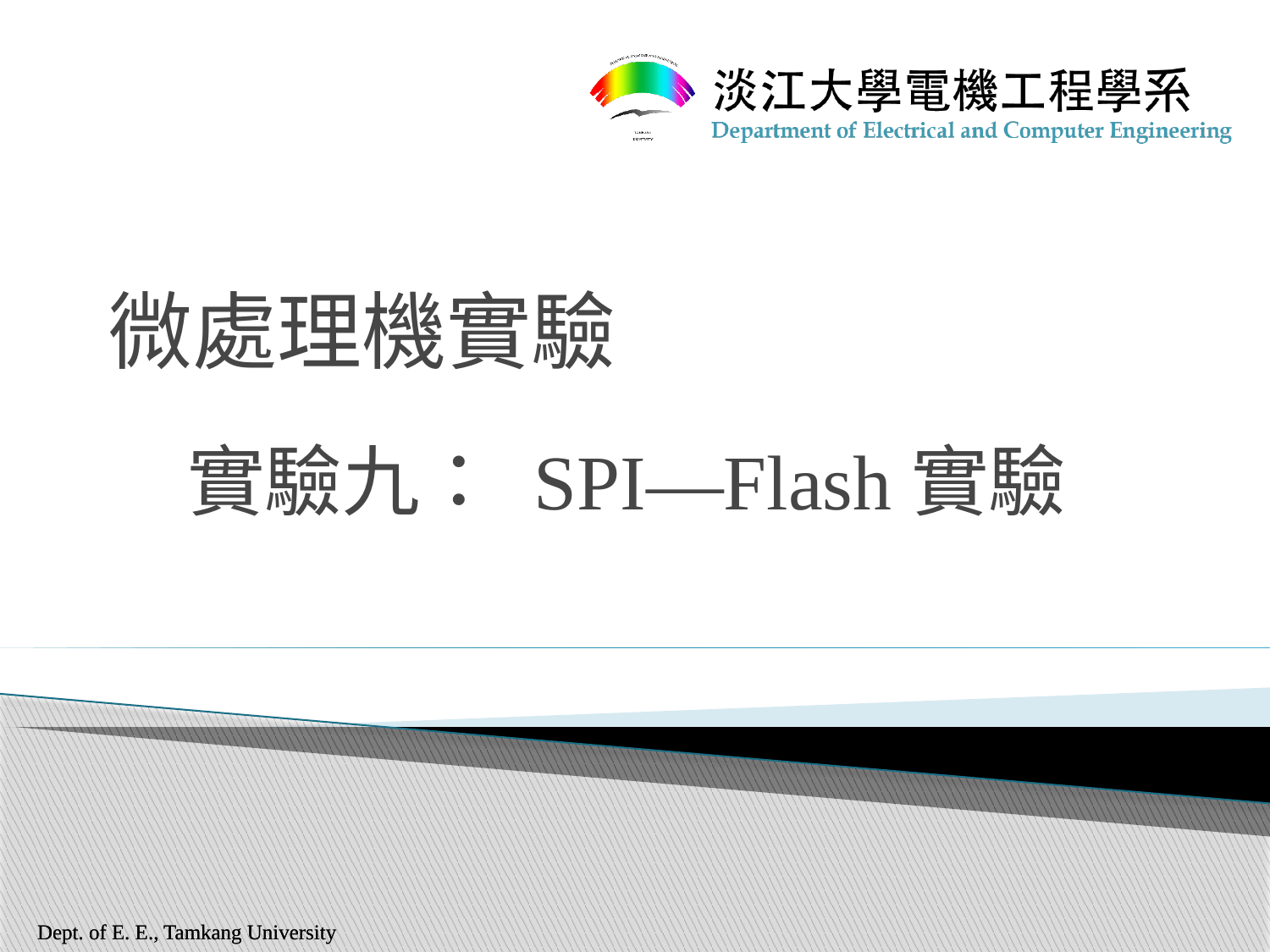

# 微處理機實驗
實驗九： SPI—Flash實驗
Dept. of E. E., Tamkang University